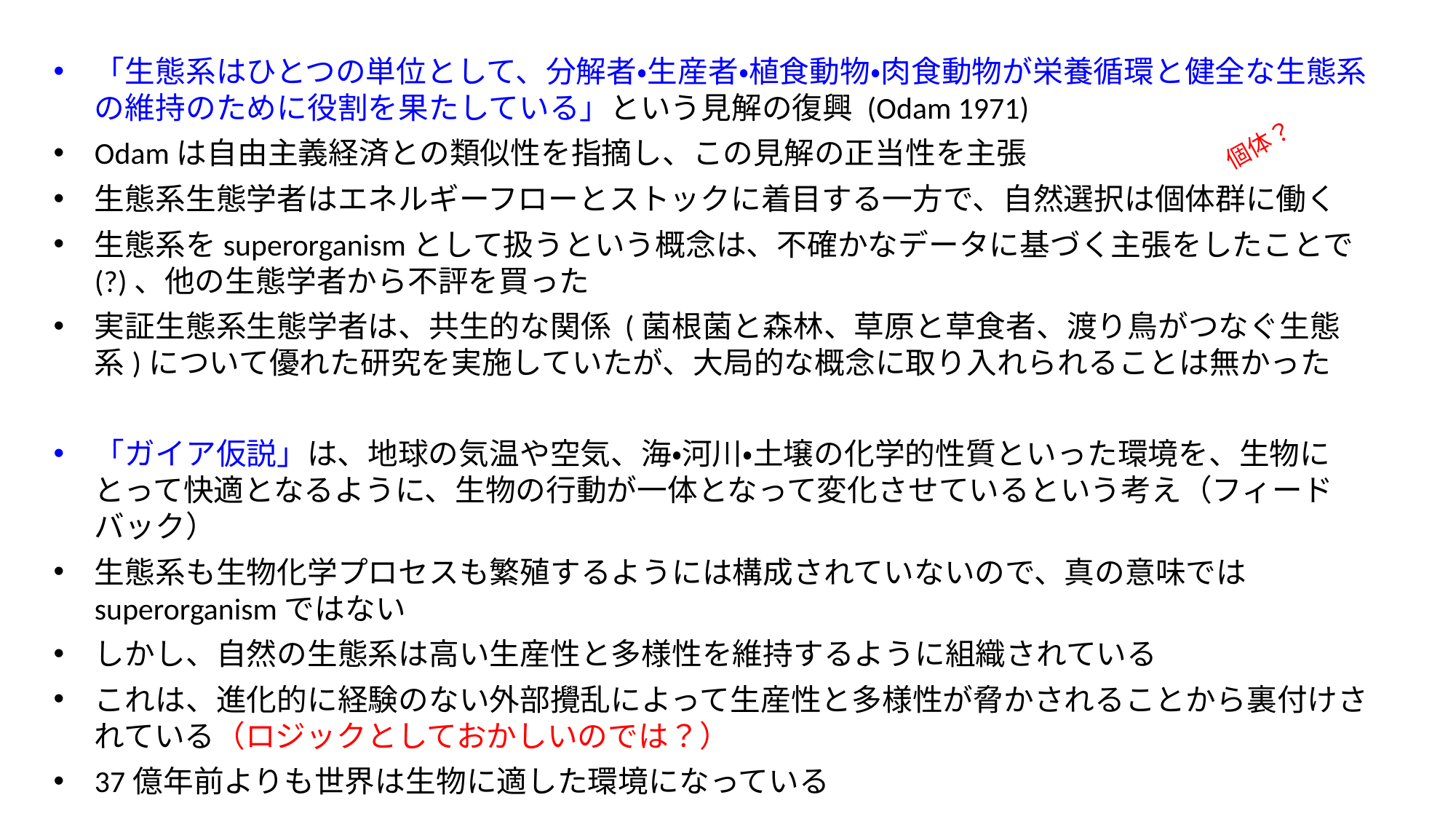

「生態系はひとつの単位として、分解者・生産者・植食動物・肉食動物が栄養循環と健全な生態系の維持のために役割を果たしている」という見解の復興 (Odam 1971)
Odamは自由主義経済との類似性を指摘し、この見解の正当性を主張
生態系生態学者はエネルギーフローとストックに着目する一方で、自然選択は個体群に働く
生態系をsuperorganismとして扱うという概念は、不確かなデータに基づく主張をしたことで (?)、他の生態学者から不評を買った
実証生態系生態学者は、共生的な関係 (菌根菌と森林、草原と草食者、渡り鳥がつなぐ生態系)について優れた研究を実施していたが、大局的な概念に取り入れられることは無かった

「ガイア仮説」は、地球の気温や空気、海・河川・土壌の化学的性質といった環境を、生物にとって快適となるように、生物の行動が一体となって変化させているという考え（フィードバック）
生態系も生物化学プロセスも繁殖するようには構成されていないので、真の意味ではsuperorganismではない
しかし、自然の生態系は高い生産性と多様性を維持するように組織されている
これは、進化的に経験のない外部攪乱によって生産性と多様性が脅かされることから裏付けされている（ロジックとしておかしいのでは？）
37億年前よりも世界は生物に適した環境になっている
個体？